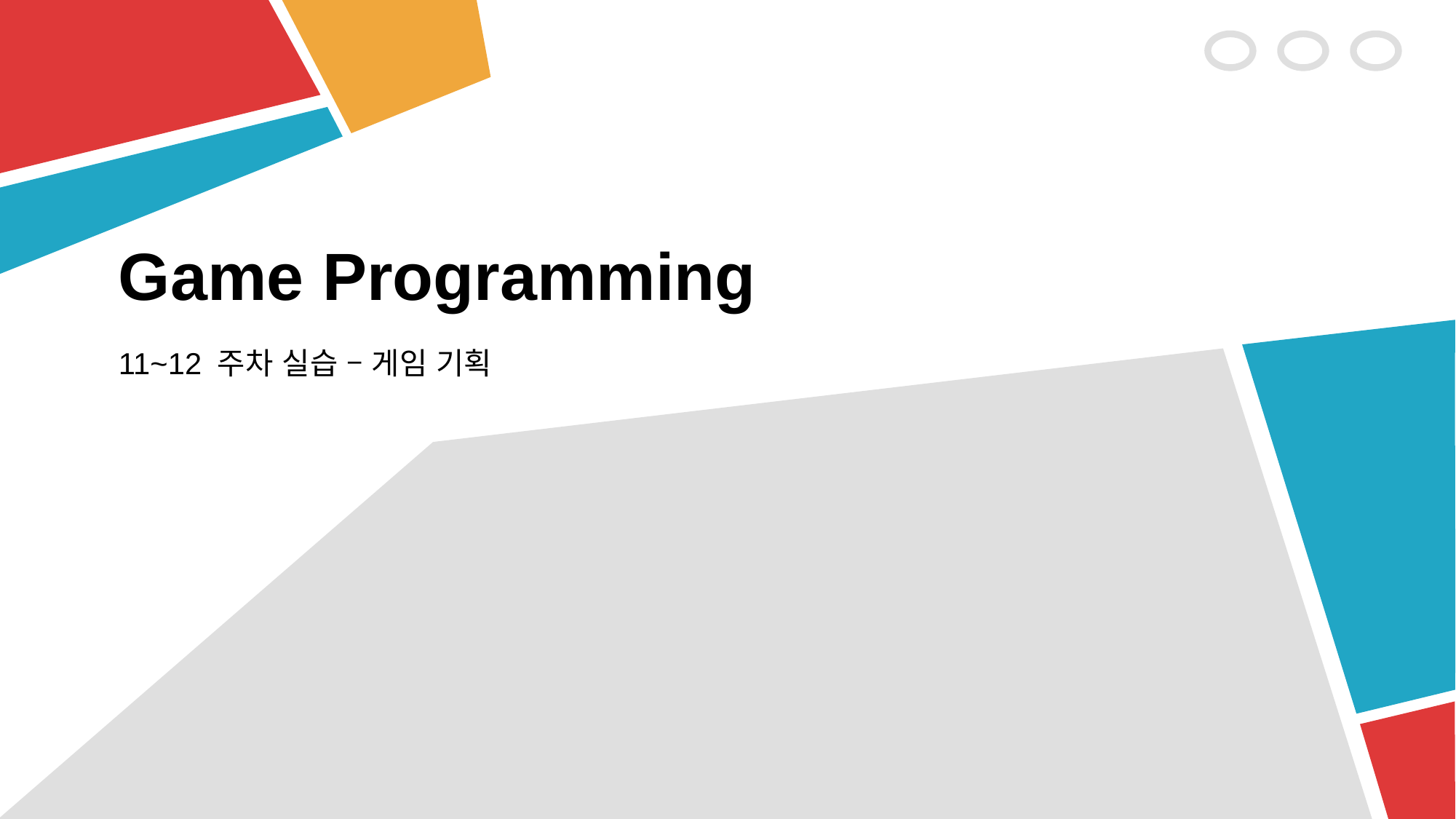

# Game Programming
11~12 주차 실습 – 게임 기획